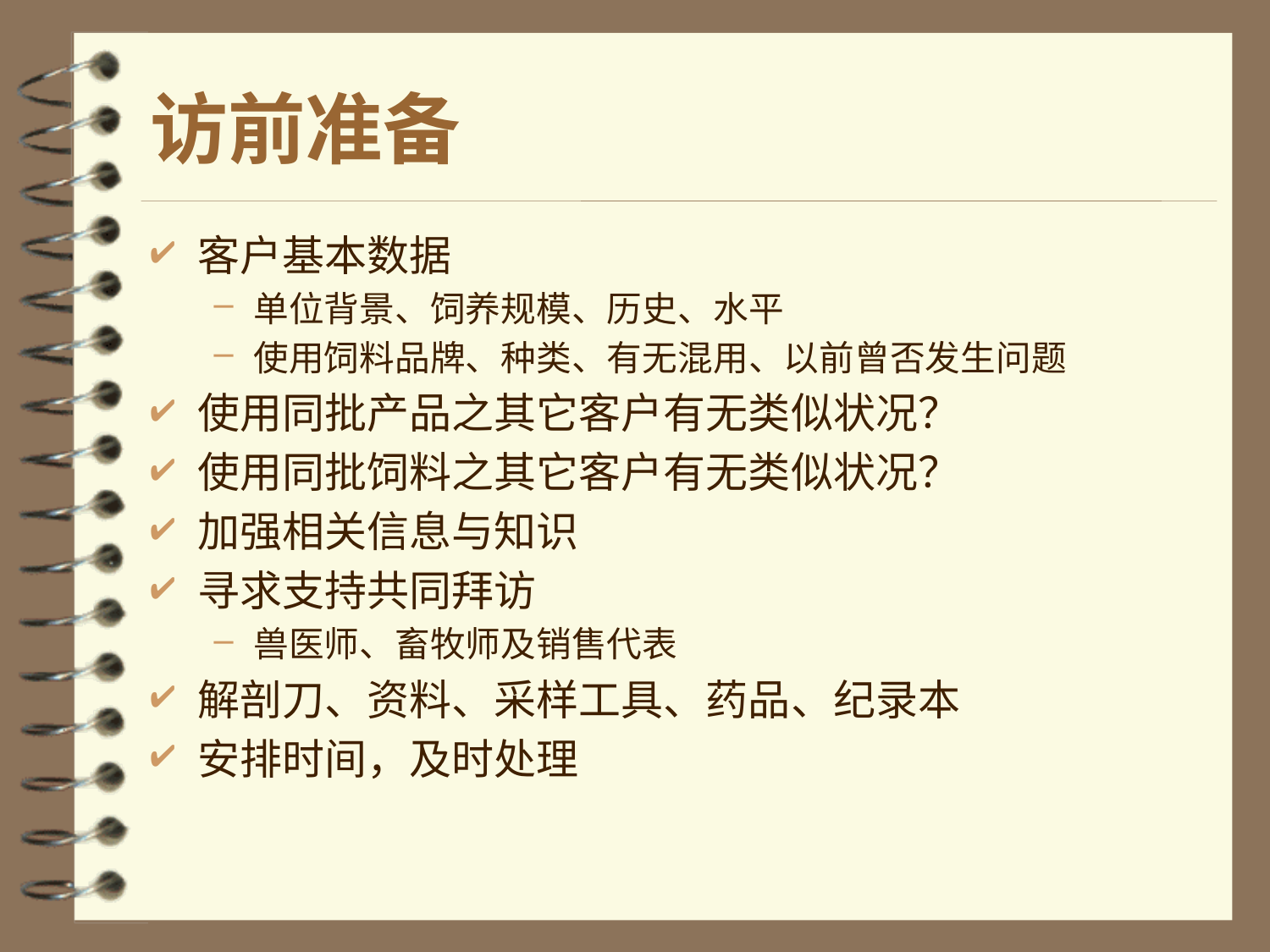

# 访前准备
客户基本数据
单位背景、饲养规模、历史、水平
使用饲料品牌、种类、有无混用、以前曾否发生问题
使用同批产品之其它客户有无类似状况？
使用同批饲料之其它客户有无类似状况？
加强相关信息与知识
寻求支持共同拜访
兽医师、畜牧师及销售代表
解剖刀、资料、采样工具、药品、纪录本
安排时间，及时处理